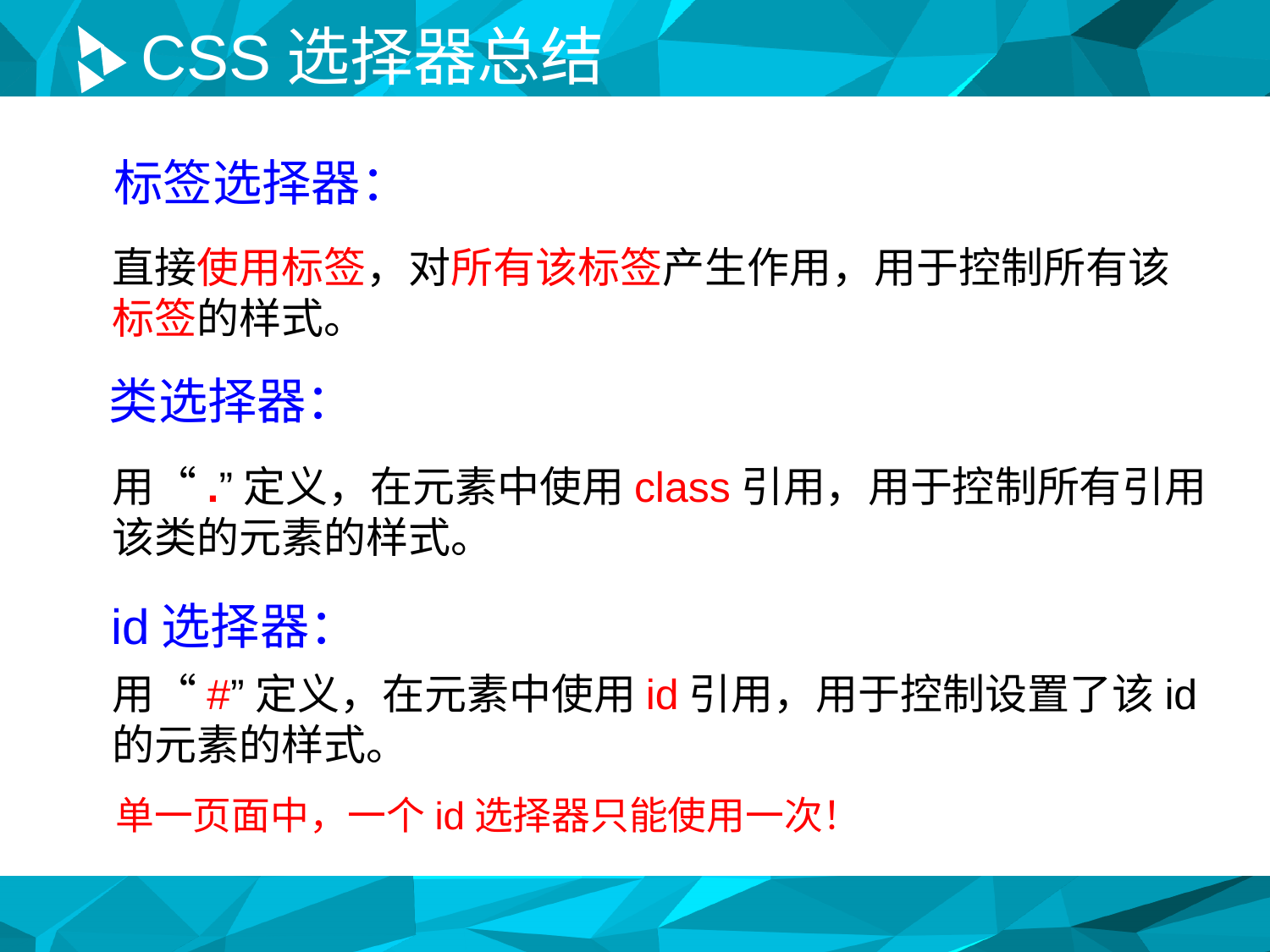

CSS选择器总结
标签选择器：
直接使用标签，对所有该标签产生作用，用于控制所有该标签的样式。
类选择器：
用“.”定义，在元素中使用class引用，用于控制所有引用该类的元素的样式。
id选择器：
用“#”定义，在元素中使用id引用，用于控制设置了该id的元素的样式。
单一页面中，一个id选择器只能使用一次！